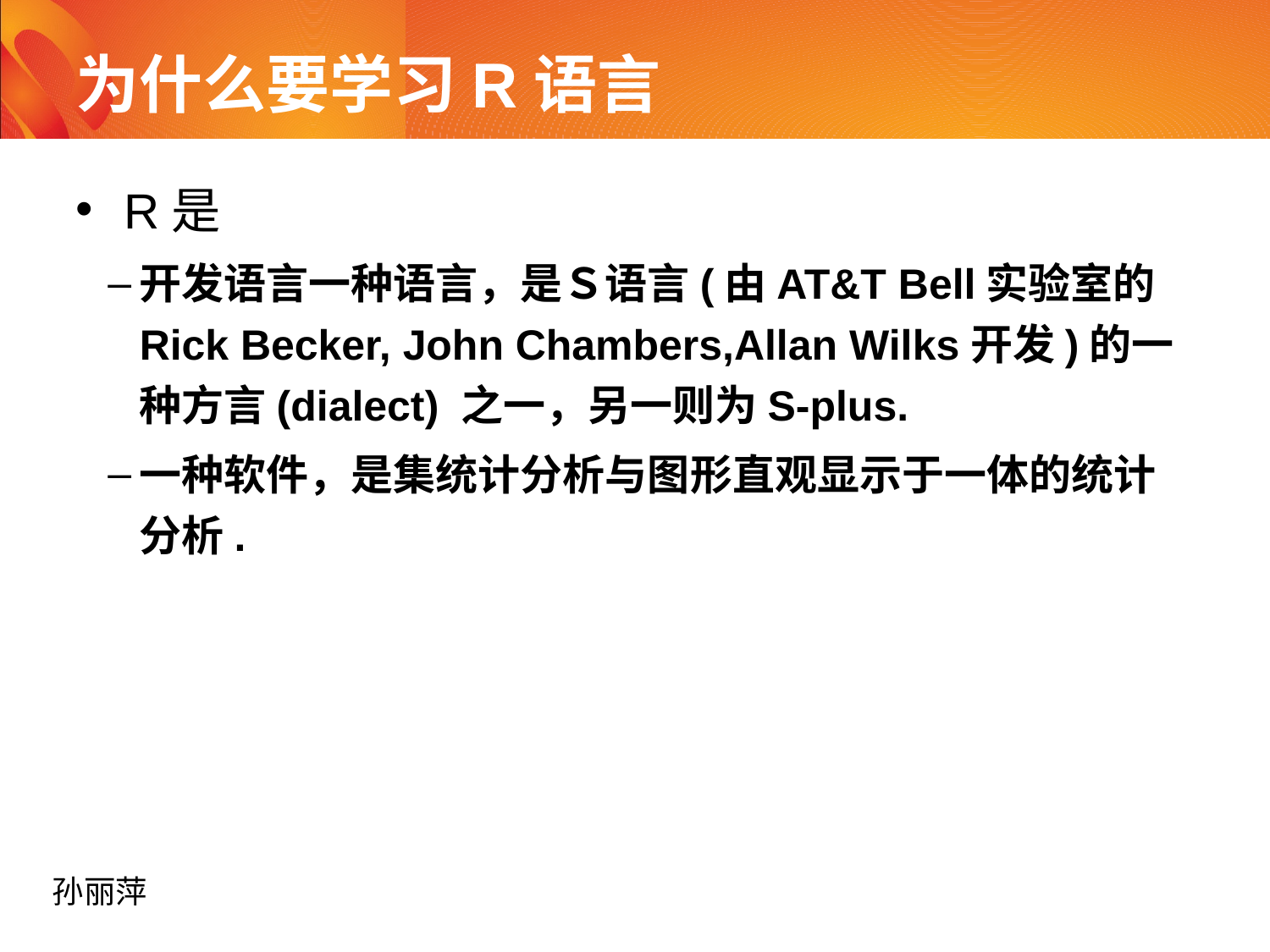

# 为什么要学习R语言
R是
开发语言一种语言，是Ｓ语言(由AT&T Bell实验室的Rick Becker, John Chambers,Allan Wilks开发)的一种方言(dialect) 之一，另一则为S-plus.
一种软件，是集统计分析与图形直观显示于一体的统计分析.